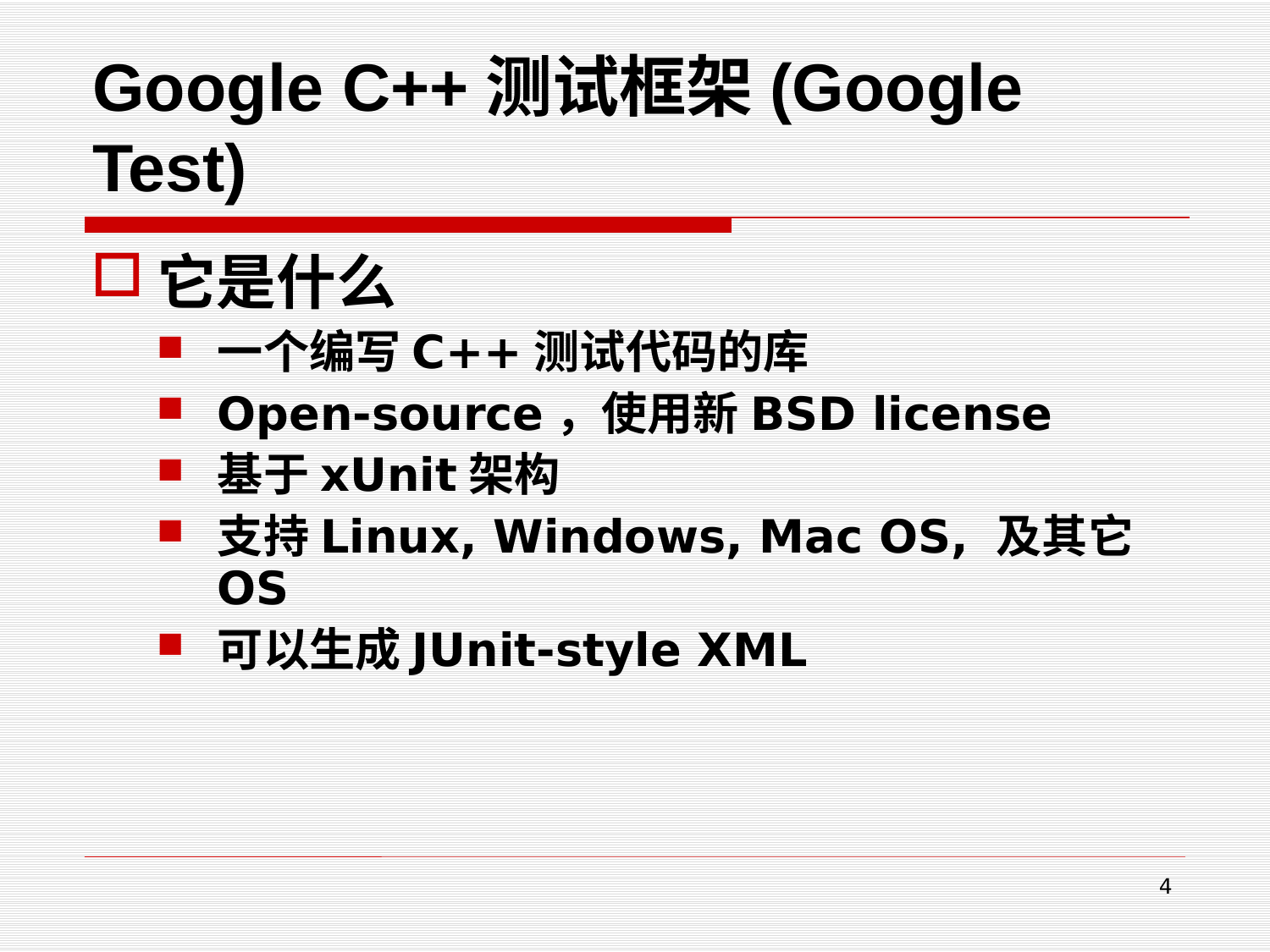

# Google C++测试框架(Google Test)
它是什么
一个编写C++测试代码的库
Open-source，使用新BSD license
基于xUnit架构
支持Linux, Windows, Mac OS, 及其它OS
可以生成JUnit-style XML
4